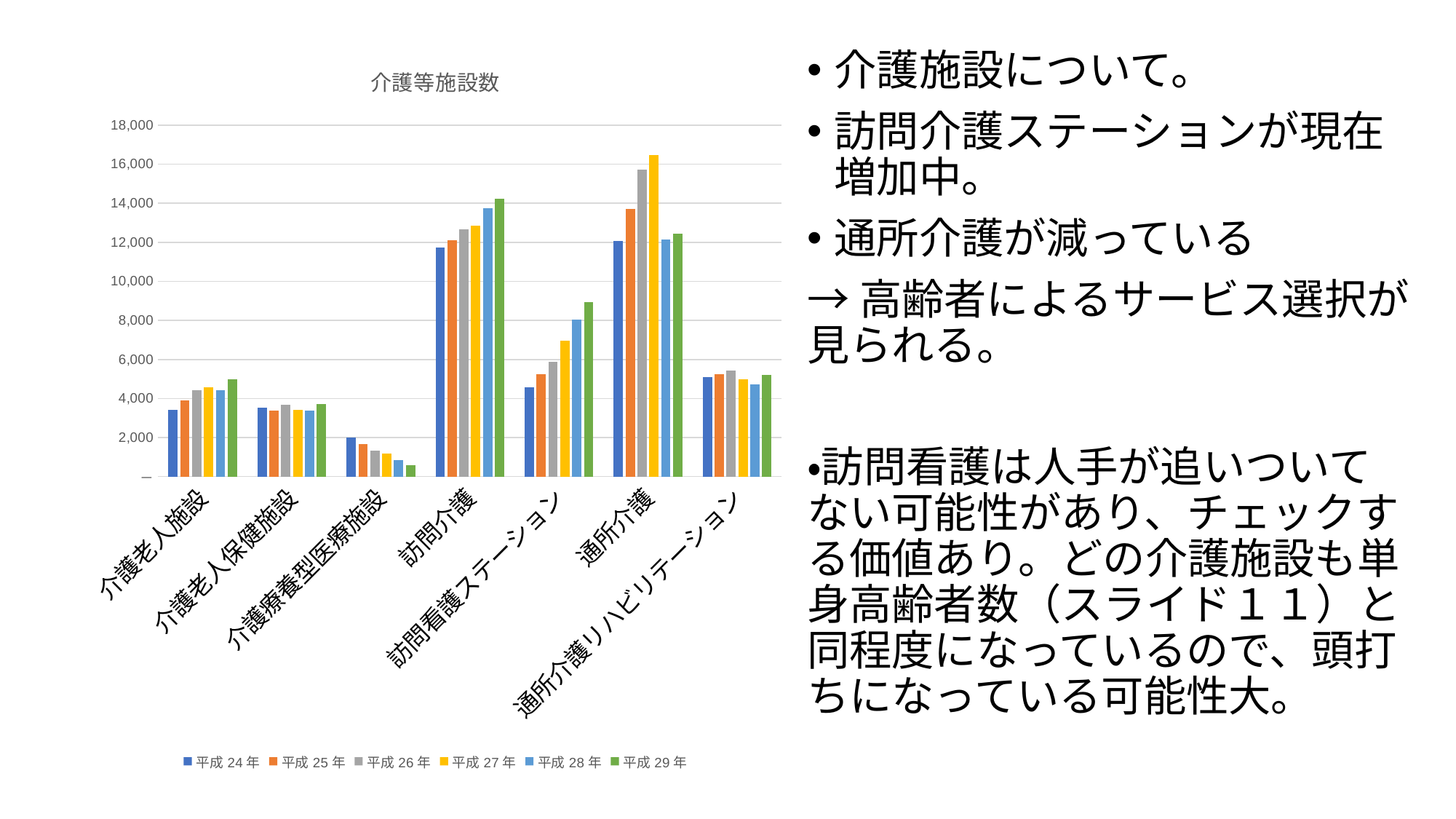

### Chart: 介護等施設数

| Category | 平成24年 | 平成25年 | 平成26年 | 平成27年 | 平成28年 | 平成29年 |
|---|---|---|---|---|---|---|
| 介護老人施設 | 3424.0 | 3922.0 | 4409.0 | 4590.0 | 4430.0 | 4998.0 |
| 介護老人保健施設 | 3522.0 | 3384.0 | 3696.0 | 3410.0 | 3384.0 | 3705.0 |
| 介護療養型医療施設 | 2018.0 | 1675.0 | 1311.0 | 1164.0 | 842.0 | 572.0 |
| 訪問介護 | 11720.0 | 12097.0 | 12680.0 | 12846.0 | 13760.0 | 14212.0 |
| 訪問看護ステーション | 4567.0 | 5260.0 | 5883.0 | 6944.0 | 8042.0 | 8922.0 |
| 通所介護 | 12059.0 | 13707.0 | 15739.0 | 16448.0 | 12133.0 | 12437.0 |
| 通所介護リハビリテーション | 5087.0 | 5229.0 | 5434.0 | 4998.0 | 4709.0 | 5211.0 |
介護施設について。
訪問介護ステーションが現在増加中。
通所介護が減っている
→高齢者によるサービス選択が見られる。

・訪問看護は人手が追いついてない可能性があり、チェックする価値あり。どの介護施設も単身高齢者数（スライド１１）と同程度になっているので、頭打ちになっている可能性大。